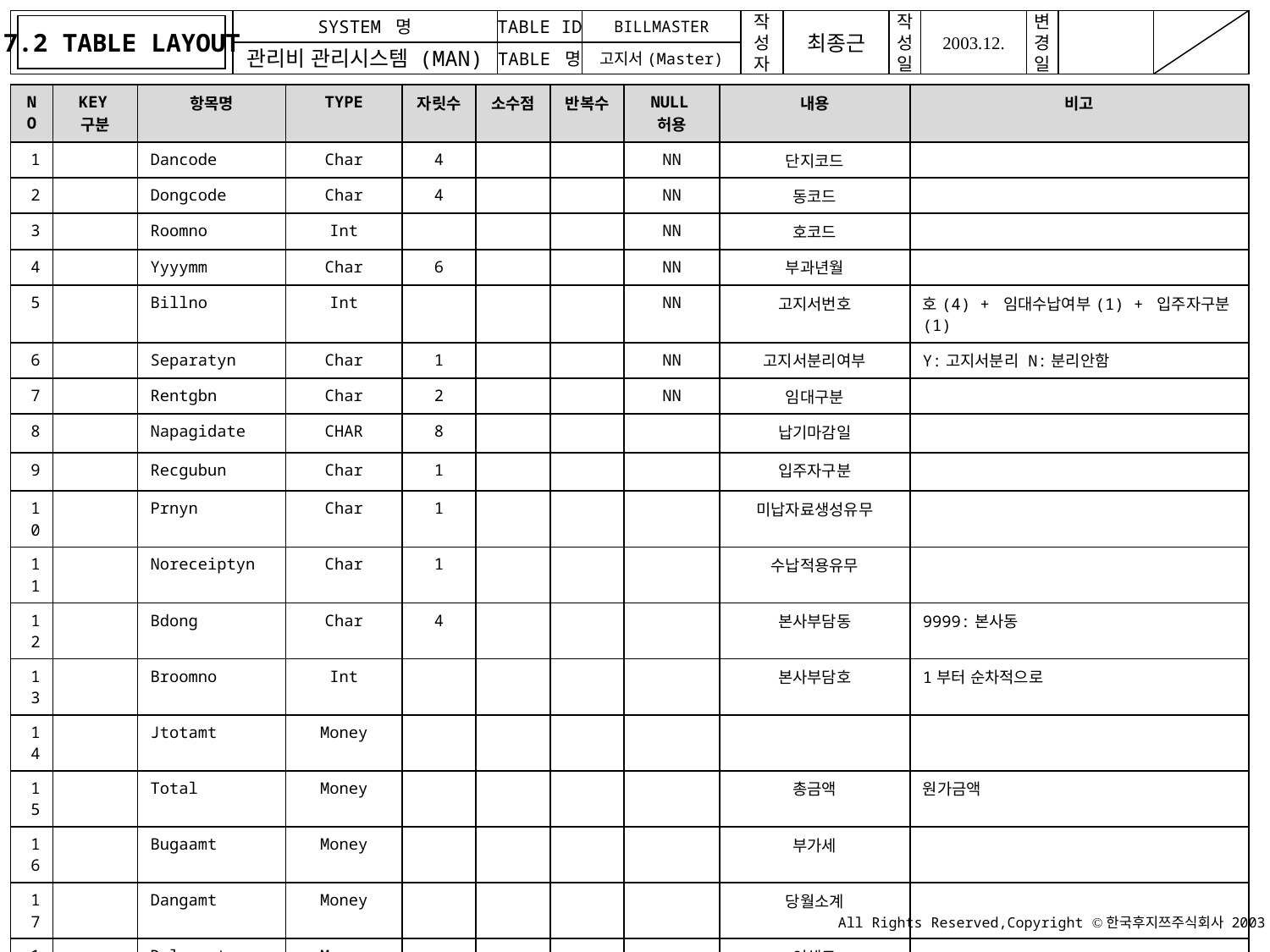

7.2 TABLE LAYOUT
BILLMASTER
고지서(Master)
| NO | KEY구분 | 항목명 | TYPE | 자릿수 | 소수점 | 반복수 | NULL허용 | 내용 | 비고 |
| --- | --- | --- | --- | --- | --- | --- | --- | --- | --- |
| 1 |  | Dancode | Char | 4 |  |  | NN | 단지코드 |  |
| 2 |  | Dongcode | Char | 4 |  |  | NN | 동코드 |  |
| 3 |  | Roomno | Int |  |  |  | NN | 호코드 |  |
| 4 |  | Yyyymm | Char | 6 |  |  | NN | 부과년월 |  |
| 5 |  | Billno | Int |  |  |  | NN | 고지서번호 | 호(4) + 임대수납여부(1) + 입주자구분(1) |
| 6 |  | Separatyn | Char | 1 |  |  | NN | 고지서분리여부 | Y:고지서분리 N:분리안함 |
| 7 |  | Rentgbn | Char | 2 |  |  | NN | 임대구분 |  |
| 8 |  | Napagidate | CHAR | 8 |  |  |  | 납기마감일 |  |
| 9 |  | Recgubun | Char | 1 |  |  |  | 입주자구분 |  |
| 10 |  | Prnyn | Char | 1 |  |  |  | 미납자료생성유무 |  |
| 11 |  | Noreceiptyn | Char | 1 |  |  |  | 수납적용유무 |  |
| 12 |  | Bdong | Char | 4 |  |  |  | 본사부담동 | 9999:본사동 |
| 13 |  | Broomno | Int |  |  |  |  | 본사부담호 | 1부터 순차적으로 |
| 14 |  | Jtotamt | Money |  |  |  |  |  |  |
| 15 |  | Total | Money |  |  |  |  | 총금액 | 원가금액 |
| 16 |  | Bugaamt | Money |  |  |  |  | 부가세 |  |
| 17 |  | Dangamt | Money |  |  |  |  | 당월소계 |  |
| 18 |  | Delayamt | Money |  |  |  |  | 연체료 |  |
| 19 |  | Hdelayamt | Money |  |  |  |  | 후연체료 |  |
| 20 |  | Napkiamt | Money |  |  |  |  | 납기내금액 |  |
| 21 |  | Ndelayamt | Money |  |  |  |  | 연체제외금액 |  |
| 22 |  | Mo | Money |  |  |  |  | 전출관리비 |  |